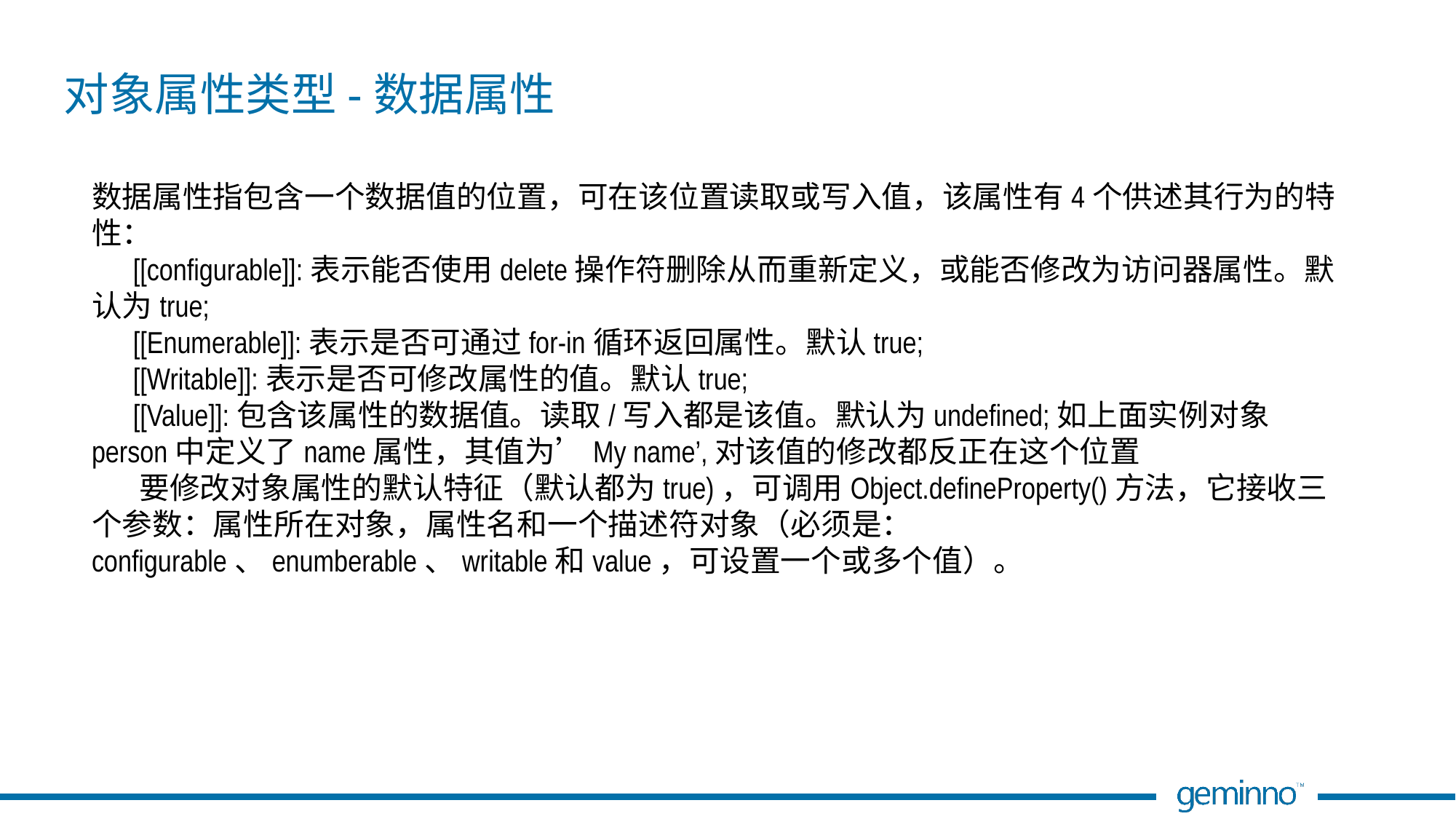

# 对象属性类型-数据属性
数据属性指包含一个数据值的位置，可在该位置读取或写入值，该属性有4个供述其行为的特性：
      [[configurable]]:表示能否使用delete操作符删除从而重新定义，或能否修改为访问器属性。默认为true;
      [[Enumerable]]:表示是否可通过for-in循环返回属性。默认true;
      [[Writable]]:表示是否可修改属性的值。默认true;
      [[Value]]:包含该属性的数据值。读取/写入都是该值。默认为undefined;如上面实例对象person中定义了name属性，其值为’My name’,对该值的修改都反正在这个位置
      要修改对象属性的默认特征（默认都为true)，可调用Object.defineProperty()方法，它接收三个参数：属性所在对象，属性名和一个描述符对象（必须是：configurable、enumberable、writable和value，可设置一个或多个值）。